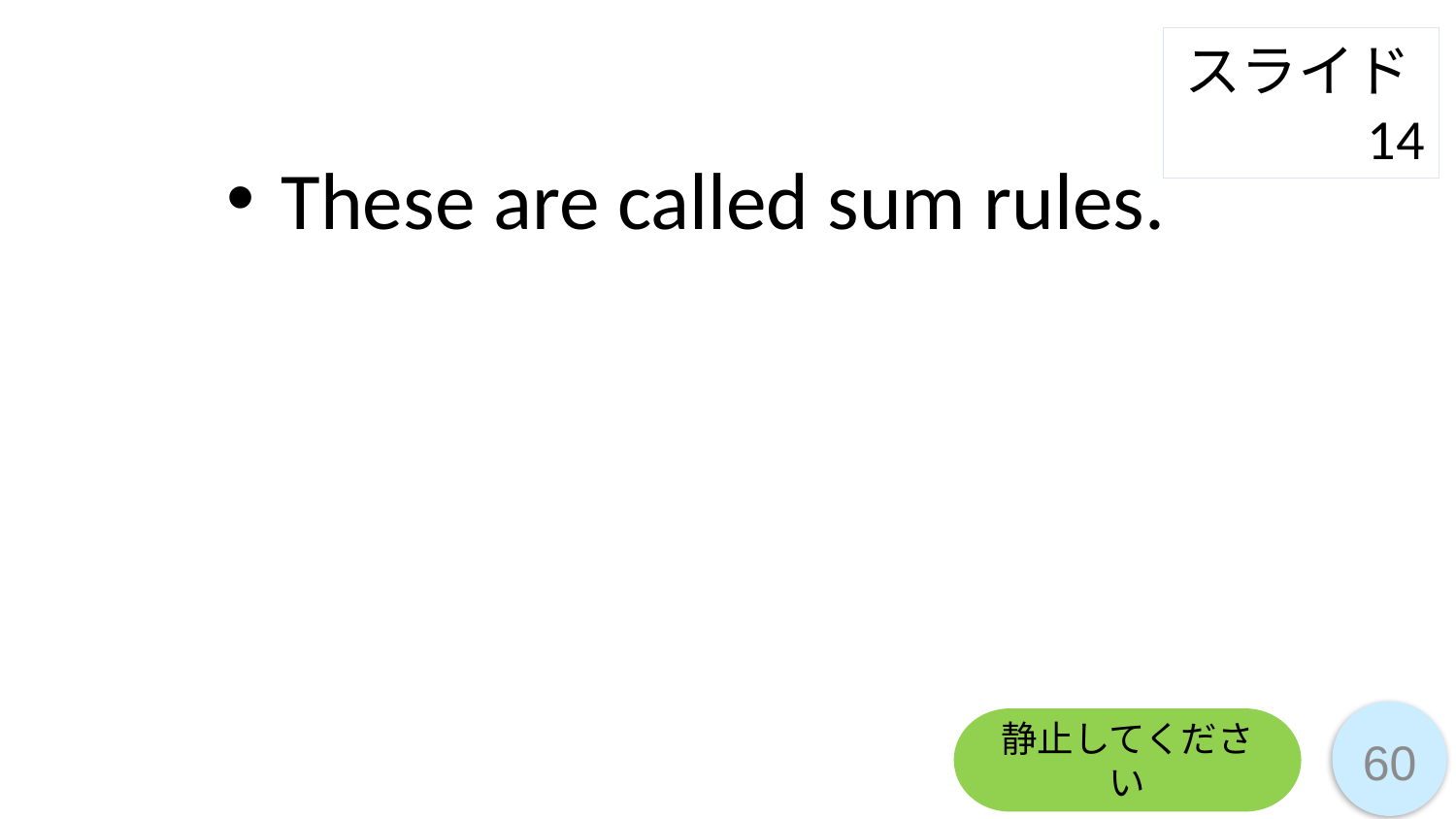

スライド14
These are called sum rules.
静止してください
60